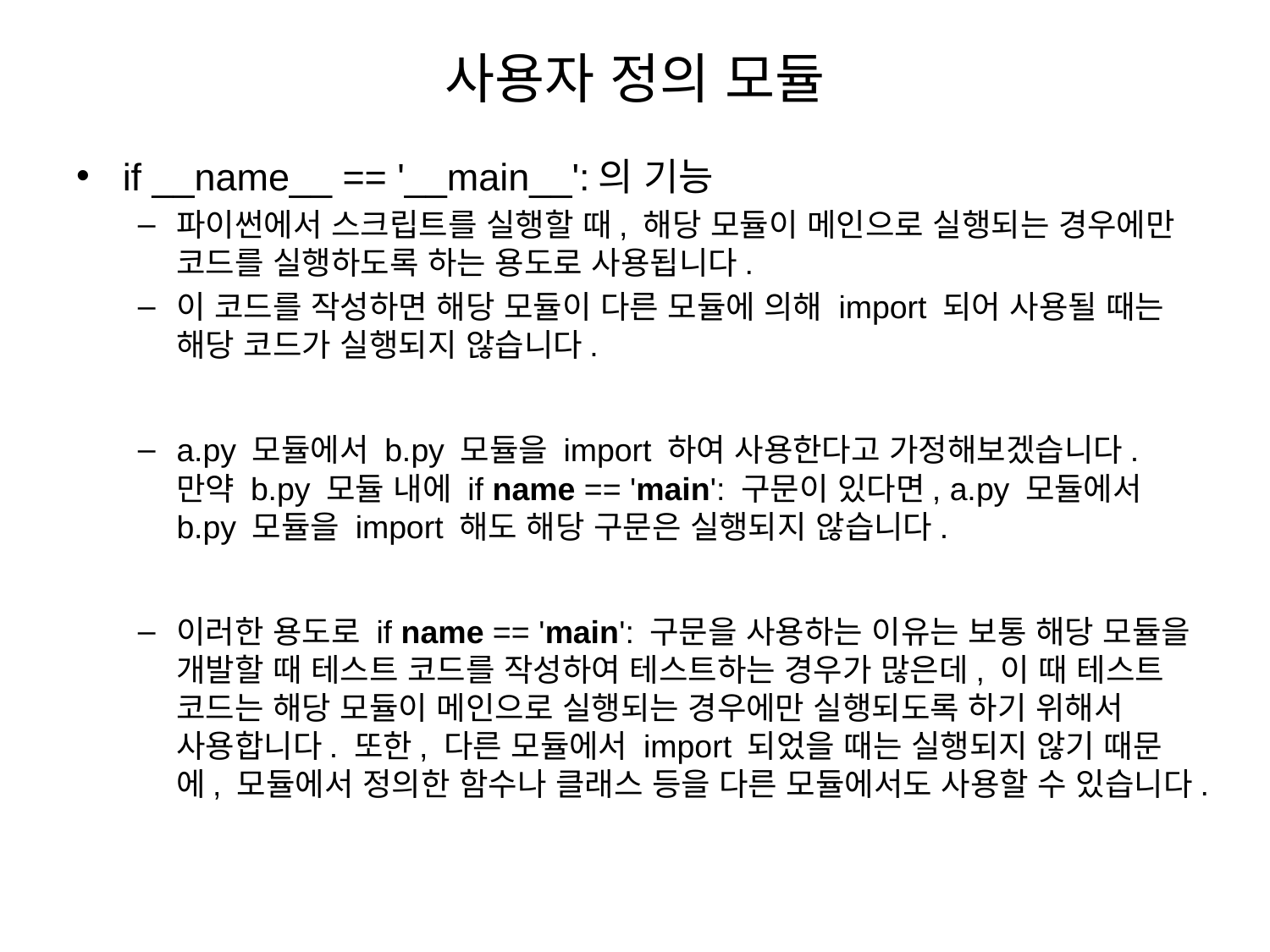

# 사용자 정의 모듈
if __name__ == '__main__':의 기능
파이썬에서 스크립트를 실행할 때, 해당 모듈이 메인으로 실행되는 경우에만 코드를 실행하도록 하는 용도로 사용됩니다.
이 코드를 작성하면 해당 모듈이 다른 모듈에 의해 import 되어 사용될 때는 해당 코드가 실행되지 않습니다.

a.py 모듈에서 b.py 모듈을 import 하여 사용한다고 가정해보겠습니다. 만약 b.py 모듈 내에 if name == 'main': 구문이 있다면, a.py 모듈에서 b.py 모듈을 import 해도 해당 구문은 실행되지 않습니다.

이러한 용도로 if name == 'main': 구문을 사용하는 이유는 보통 해당 모듈을 개발할 때 테스트 코드를 작성하여 테스트하는 경우가 많은데, 이 때 테스트 코드는 해당 모듈이 메인으로 실행되는 경우에만 실행되도록 하기 위해서 사용합니다. 또한, 다른 모듈에서 import 되었을 때는 실행되지 않기 때문에, 모듈에서 정의한 함수나 클래스 등을 다른 모듈에서도 사용할 수 있습니다.